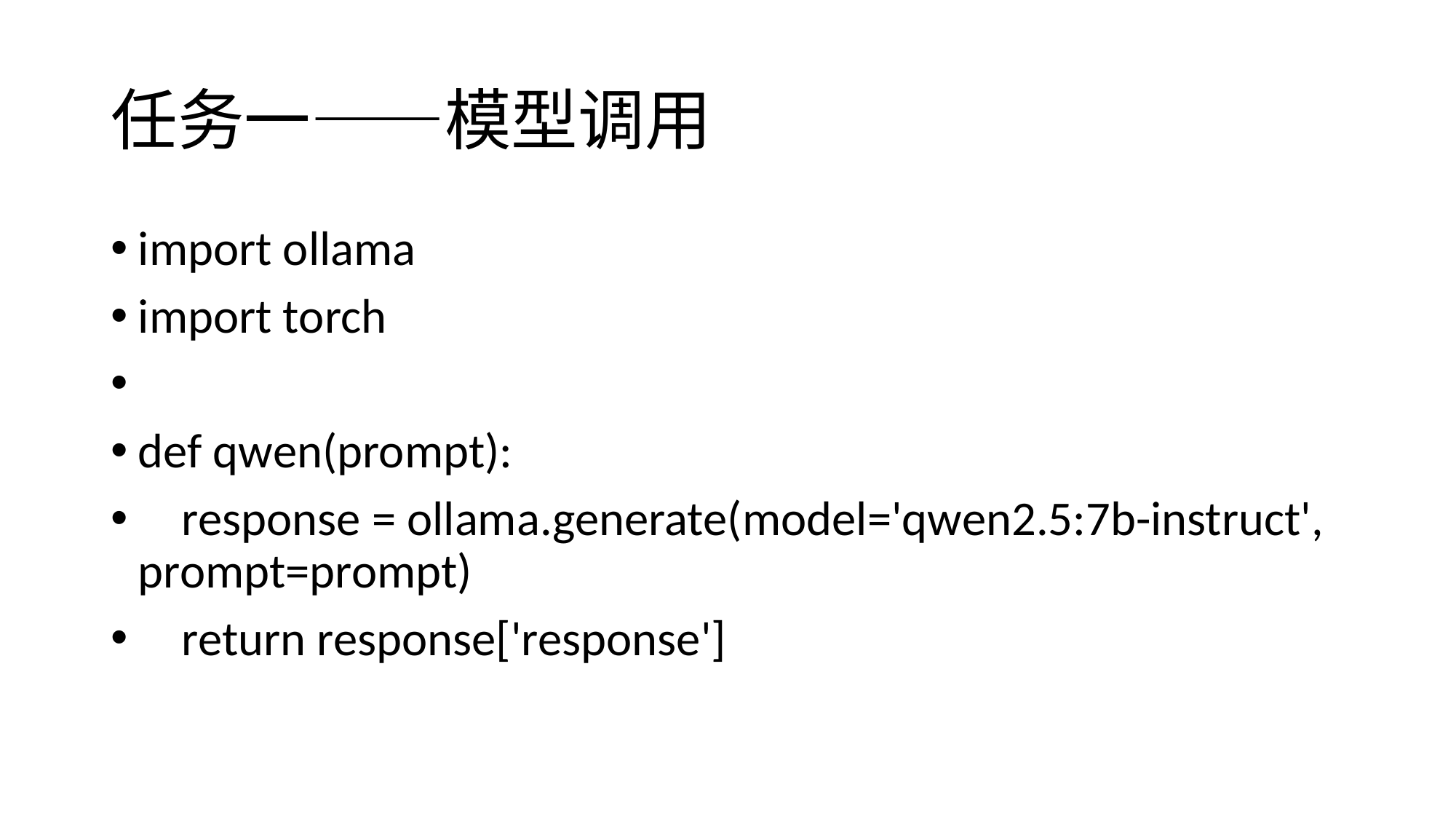

# 任务一——模型调用
import ollama
import torch

def qwen(prompt):
    response = ollama.generate(model='qwen2.5:7b-instruct', prompt=prompt)
    return response['response']